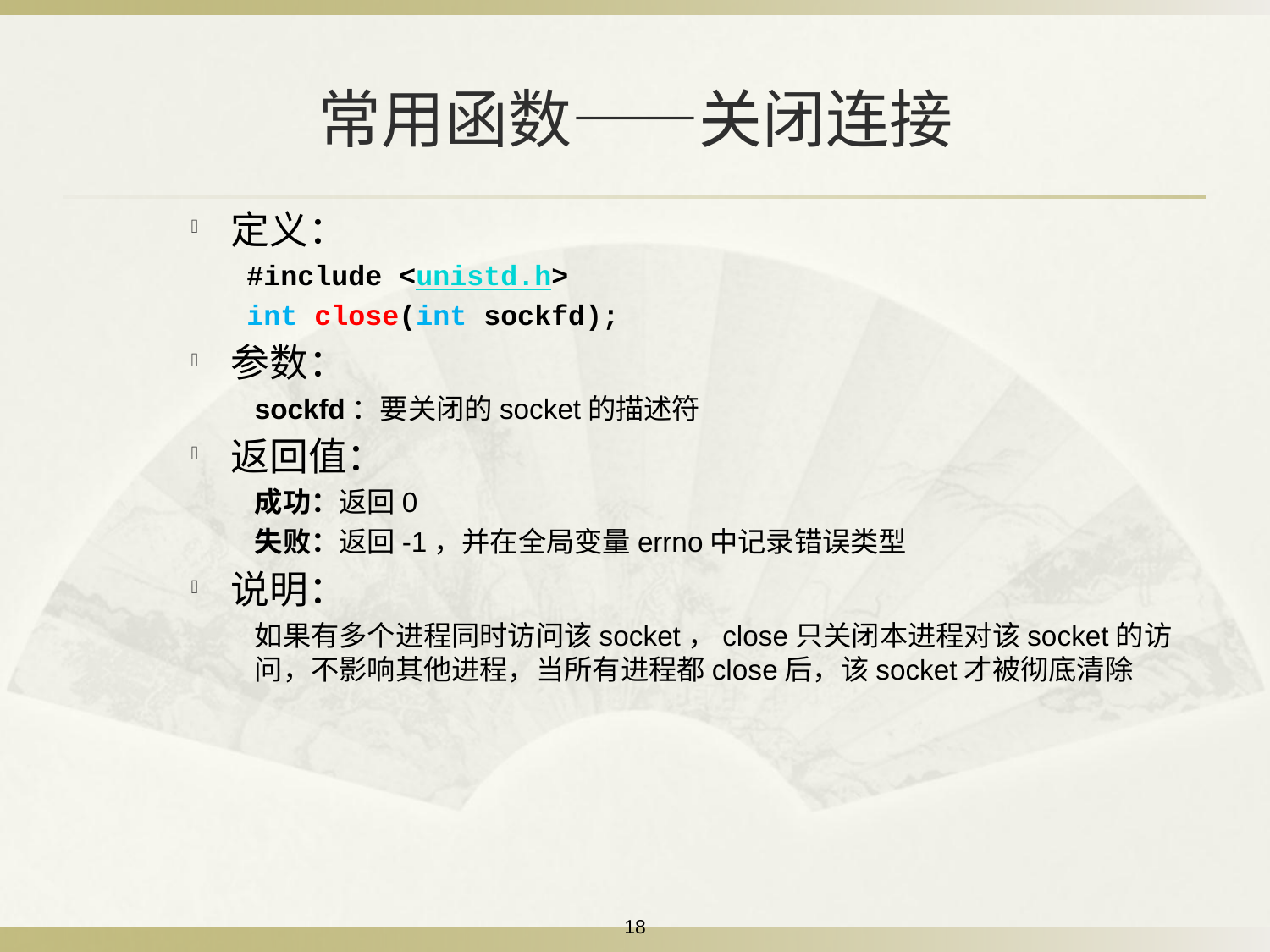

# 常用函数——关闭连接
定义：
#include <unistd.h>
int close(int sockfd);
参数：
sockfd：要关闭的socket的描述符
返回值：
成功：返回0
失败：返回-1，并在全局变量errno中记录错误类型
说明：
如果有多个进程同时访问该socket，close只关闭本进程对该socket的访问，不影响其他进程，当所有进程都close后，该socket才被彻底清除
18